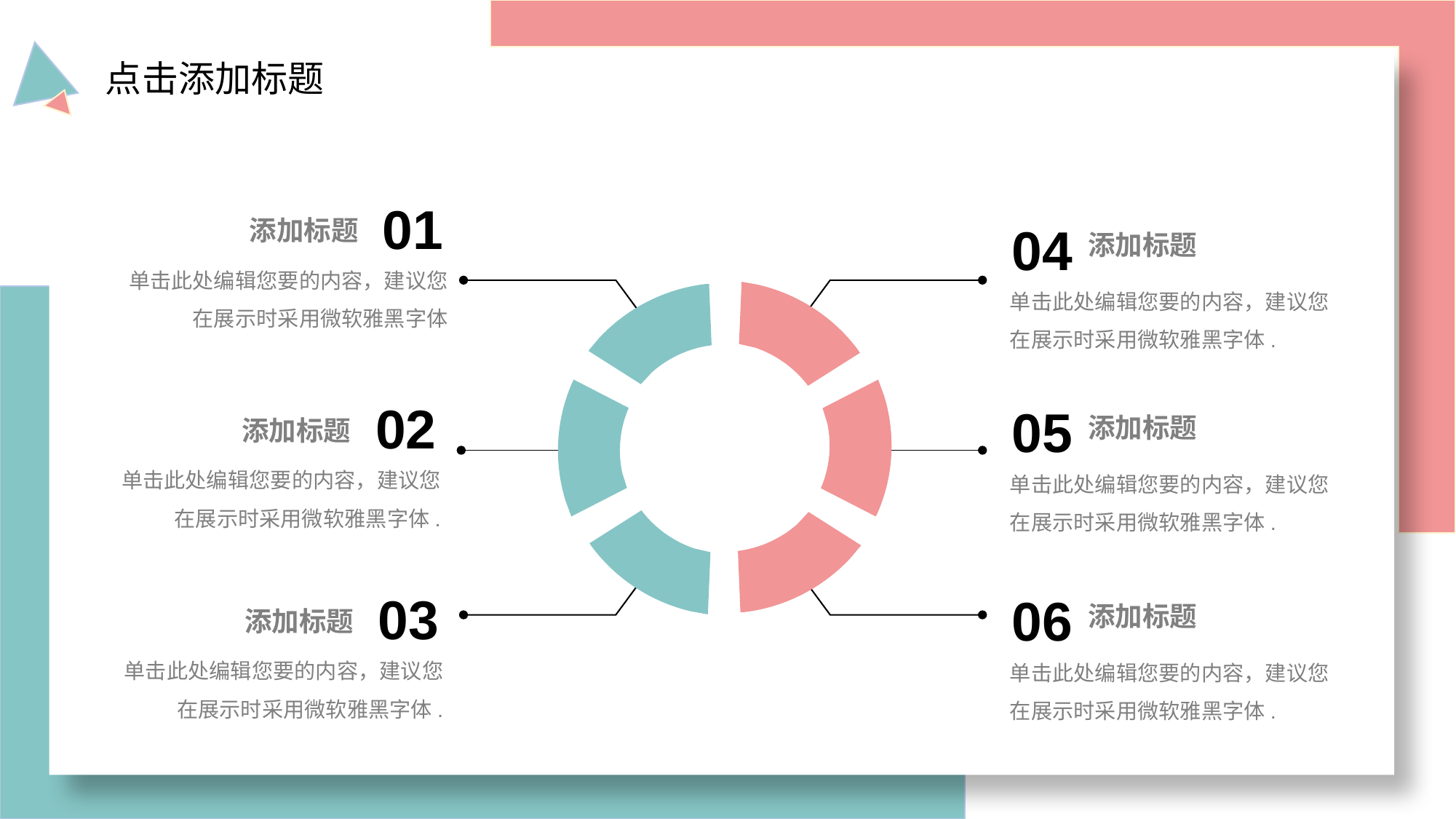

点击添加标题
01
添加标题
04
添加标题
单击此处编辑您要的内容，建议您在展示时采用微软雅黑字体
单击此处编辑您要的内容，建议您在展示时采用微软雅黑字体.

02
05
添加标题
添加标题

单击此处编辑您要的内容，建议您在展示时采用微软雅黑字体.
单击此处编辑您要的内容，建议您在展示时采用微软雅黑字体.

03
06

添加标题
添加标题
单击此处编辑您要的内容，建议您在展示时采用微软雅黑字体.
单击此处编辑您要的内容，建议您在展示时采用微软雅黑字体.